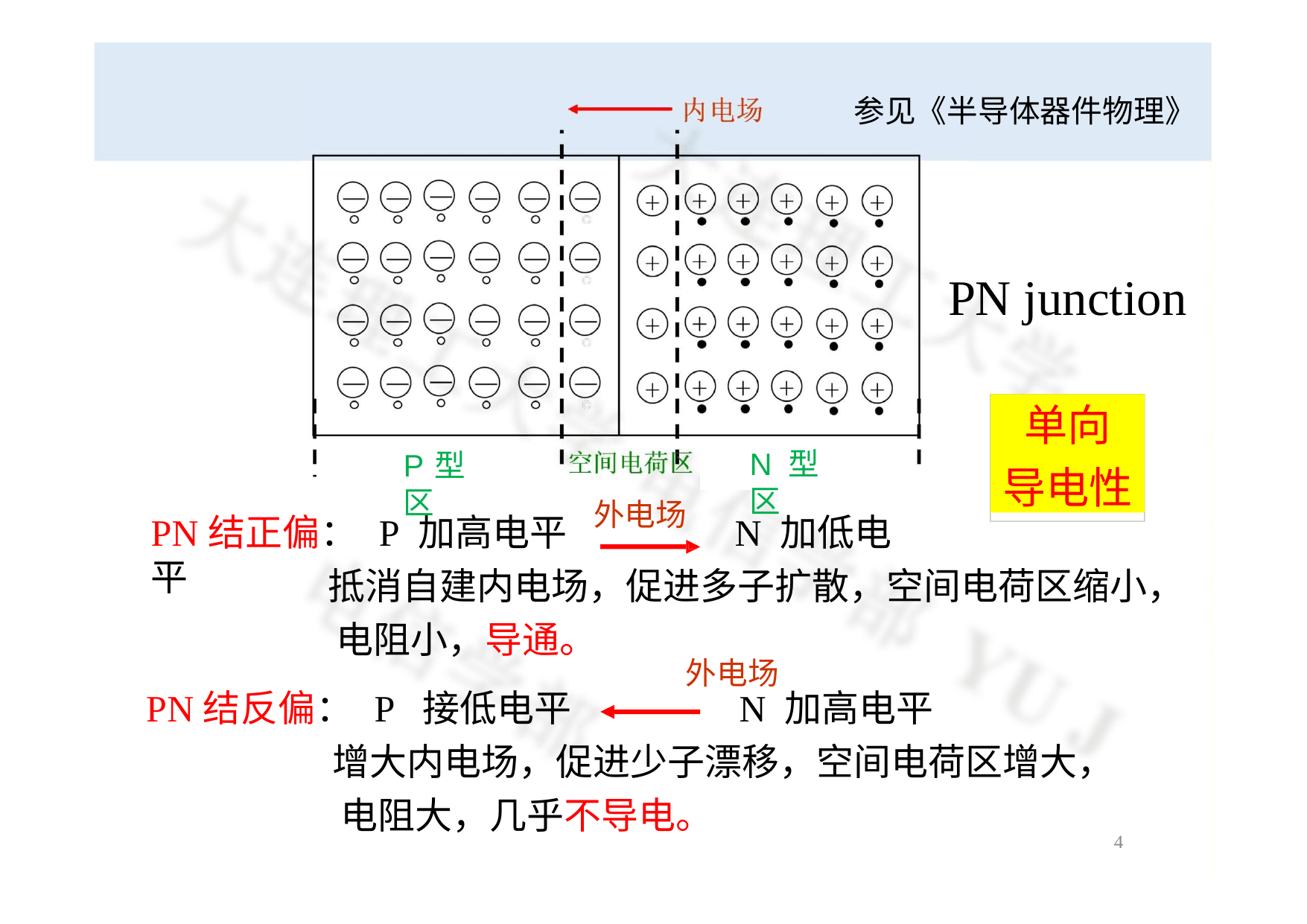

参见《半导体器件物理》
# PN junction

单向
导电性

N型区
P型区
外电场
PN结正偏：	P	加高电平	N 加低电平

抵消自建内电场，促进多子扩散，空间电荷区缩小，  电阻小，导通。
外电场
PN结反偏：	P	接低电平	N 加高电平
增大内电场，促进少子漂移，空间电荷区增大，  电阻大，几乎不导电。

4